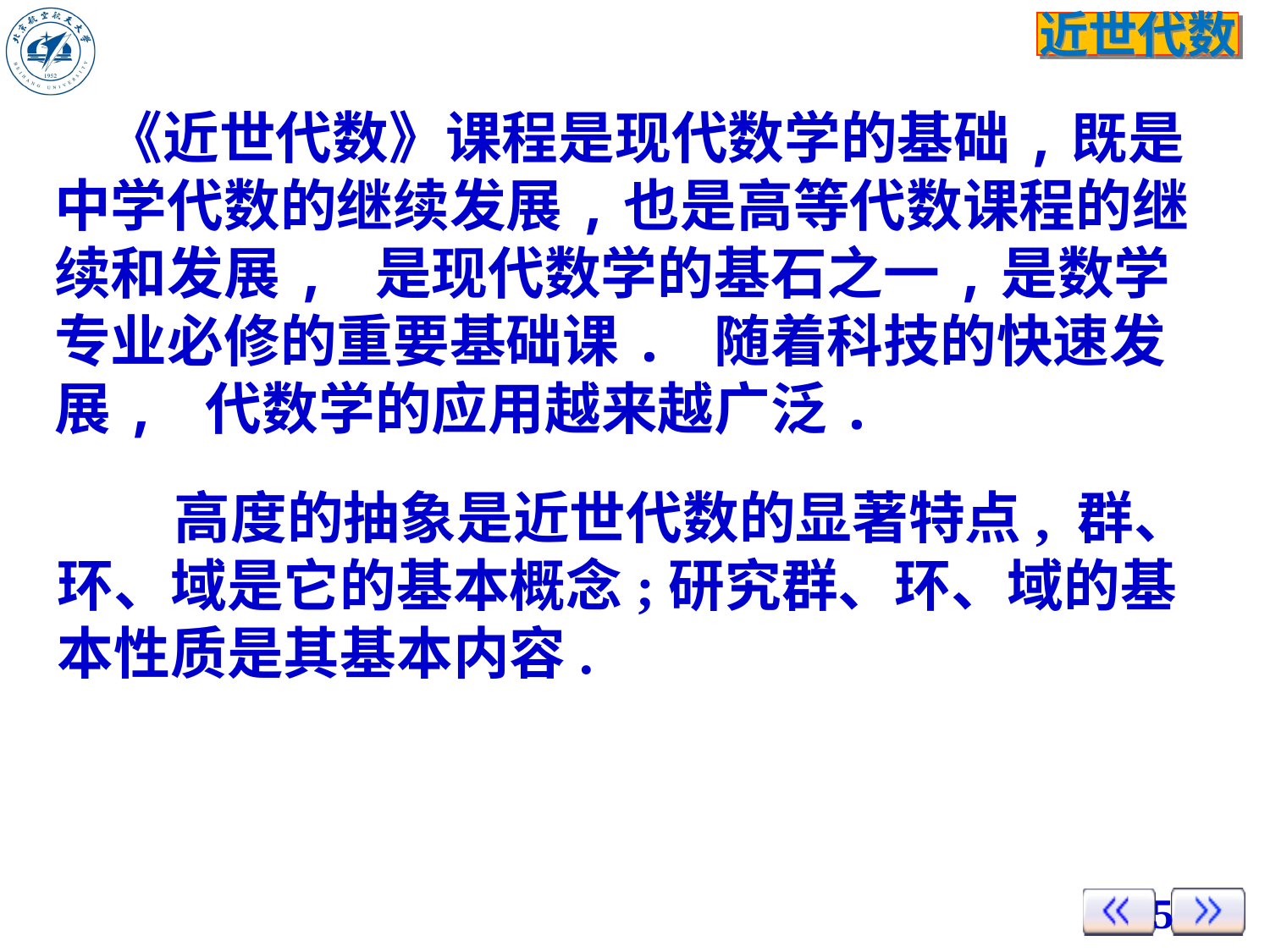

《近世代数》课程是现代数学的基础,既是中学代数的继续发展,也是高等代数课程的继续和发展, 是现代数学的基石之一,是数学专业必修的重要基础课. 随着科技的快速发展, 代数学的应用越来越广泛.
        高度的抽象是近世代数的显著特点, 群、环、域是它的基本概念;研究群、环、域的基本性质是其基本内容.
5